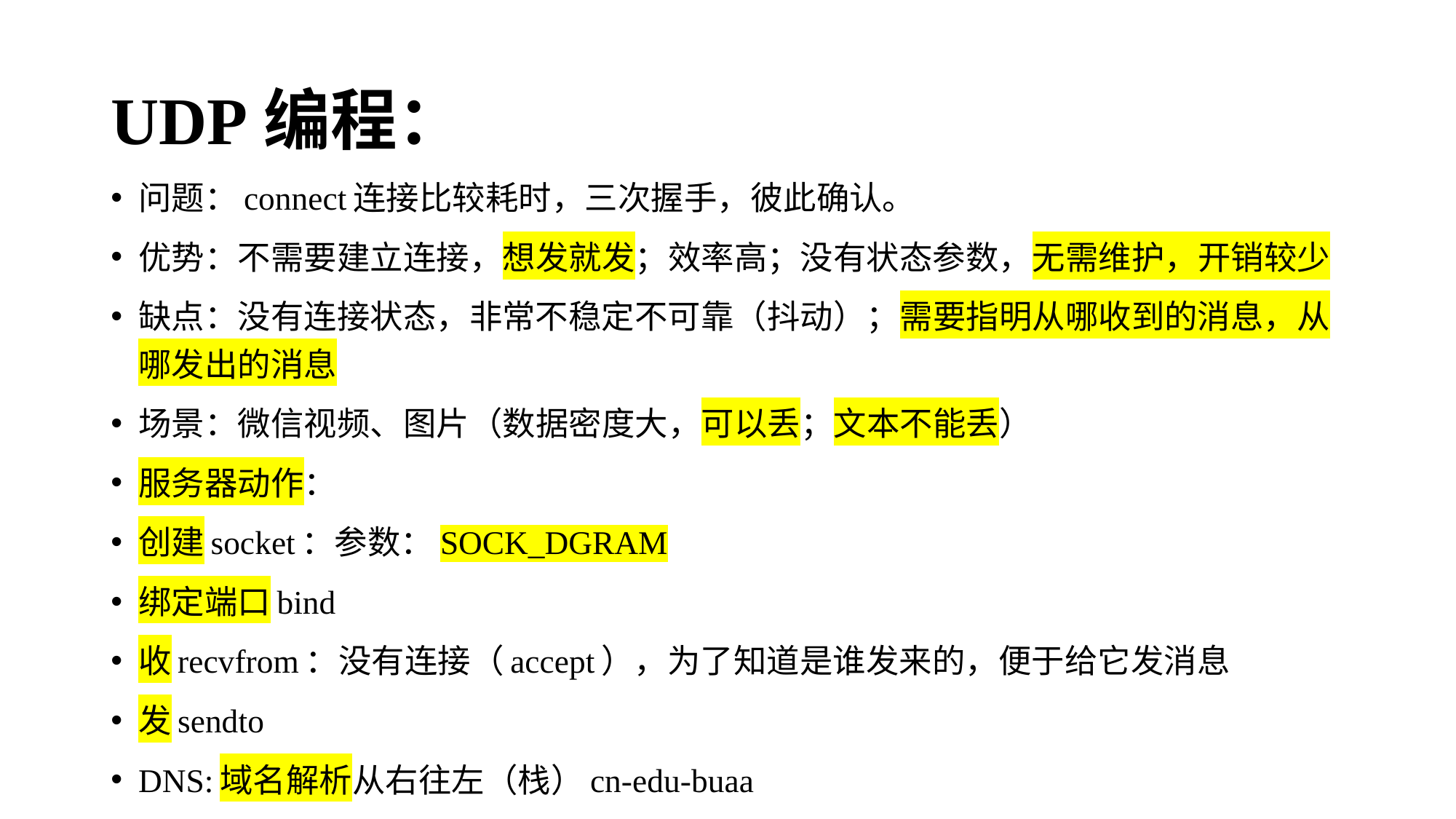

# UDP编程：
问题：connect连接比较耗时，三次握手，彼此确认。
优势：不需要建立连接，想发就发；效率高；没有状态参数，无需维护，开销较少
缺点：没有连接状态，非常不稳定不可靠（抖动）；需要指明从哪收到的消息，从哪发出的消息
场景：微信视频、图片（数据密度大，可以丢；文本不能丢）
服务器动作：
创建socket：参数：SOCK_DGRAM
绑定端口bind
收recvfrom：没有连接（accept），为了知道是谁发来的，便于给它发消息
发sendto
DNS:域名解析从右往左（栈）cn-edu-buaa